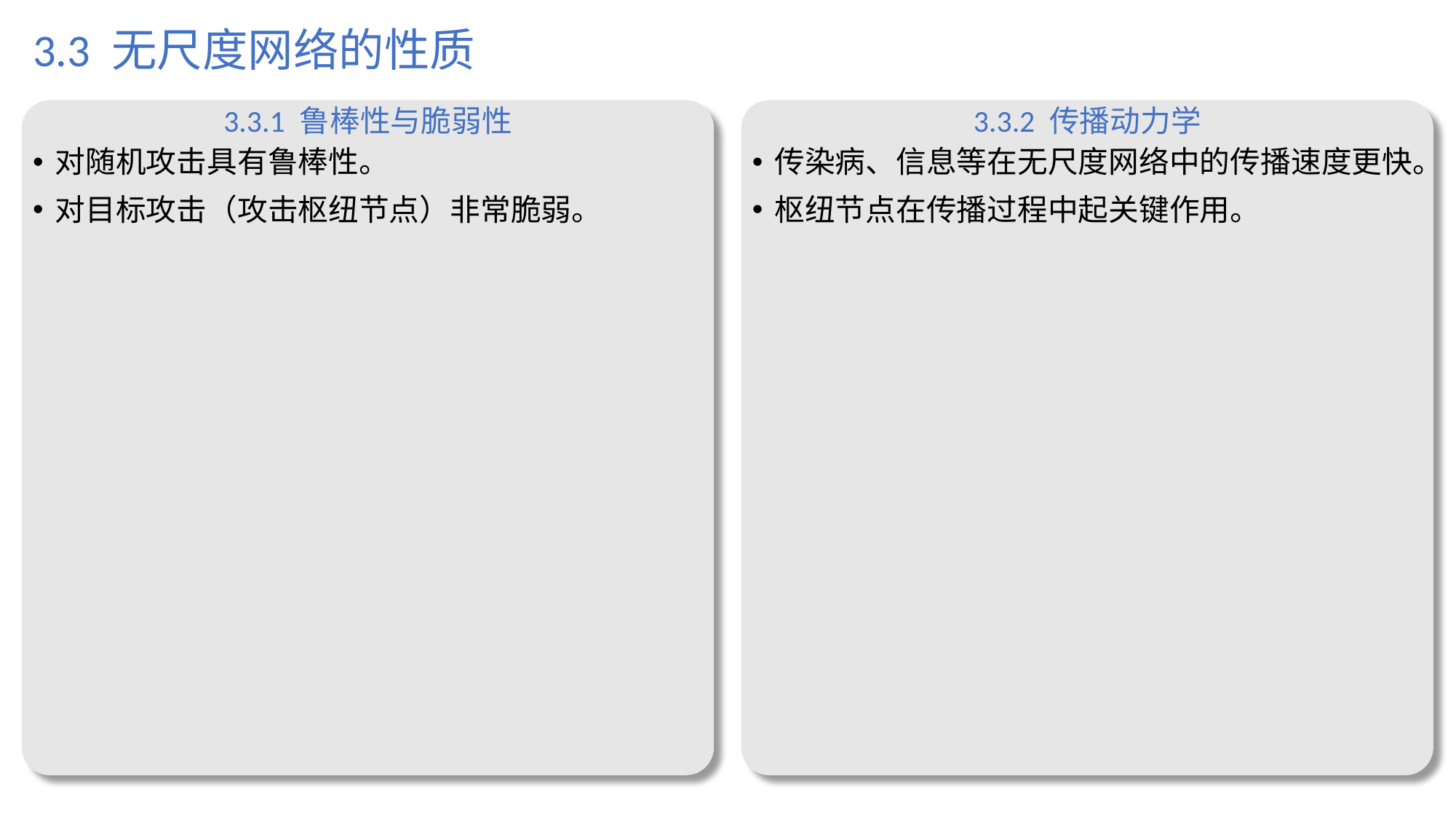

# 3.3 无尺度网络的性质

3.3.1 鲁棒性与脆弱性

3.3.2 传播动力学
对随机攻击具有鲁棒性。
对目标攻击（攻击枢纽节点）非常脆弱。
传染病、信息等在无尺度网络中的传播速度更快。
枢纽节点在传播过程中起关键作用。